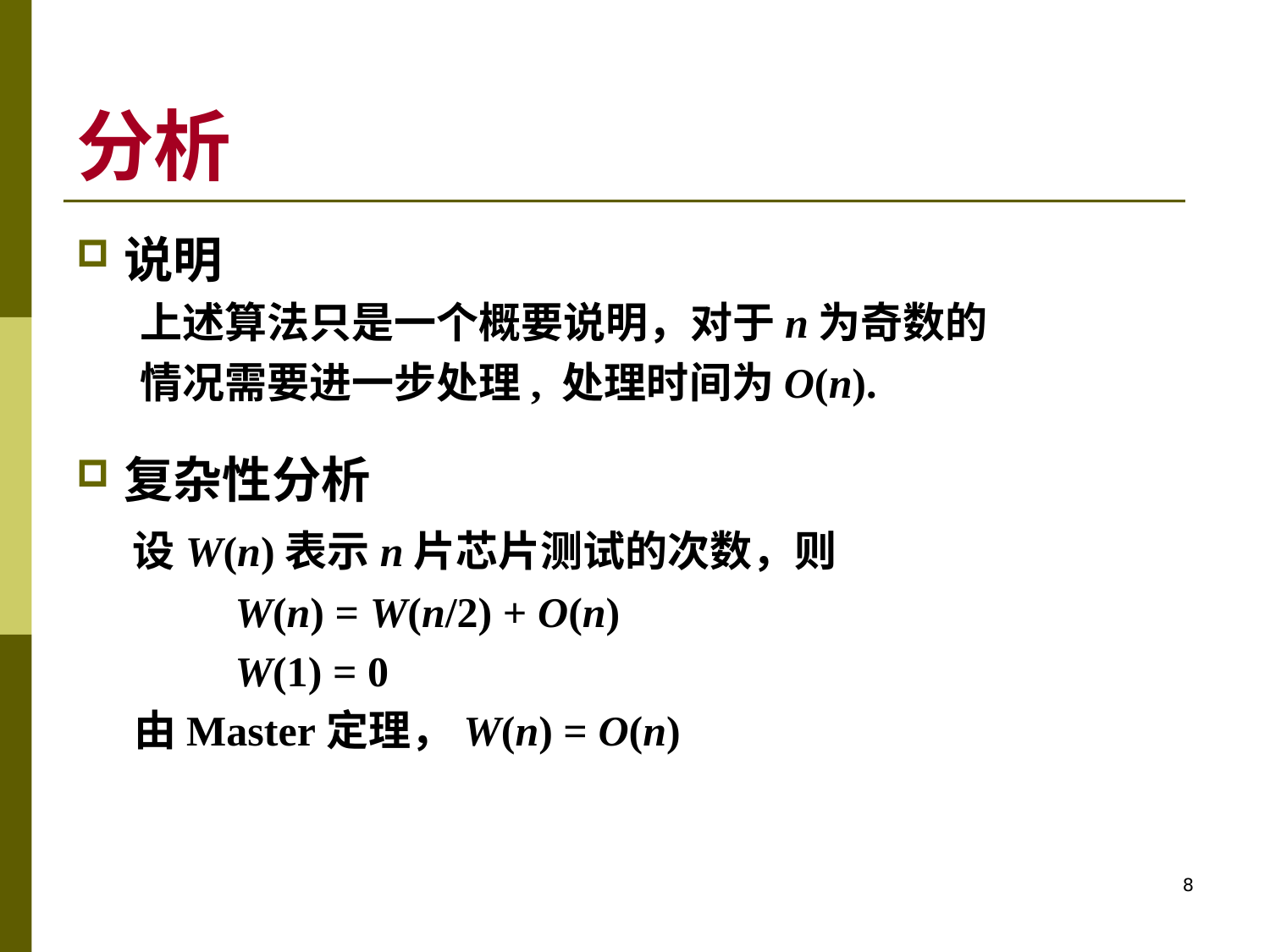

# 分析
说明
上述算法只是一个概要说明，对于n为奇数的
情况需要进一步处理, 处理时间为O(n).
复杂性分析
    设W(n)表示n片芯片测试的次数，则
               W(n) = W(n/2) + O(n)
               W(1) = 0
     由Master定理，W(n) = O(n)

8